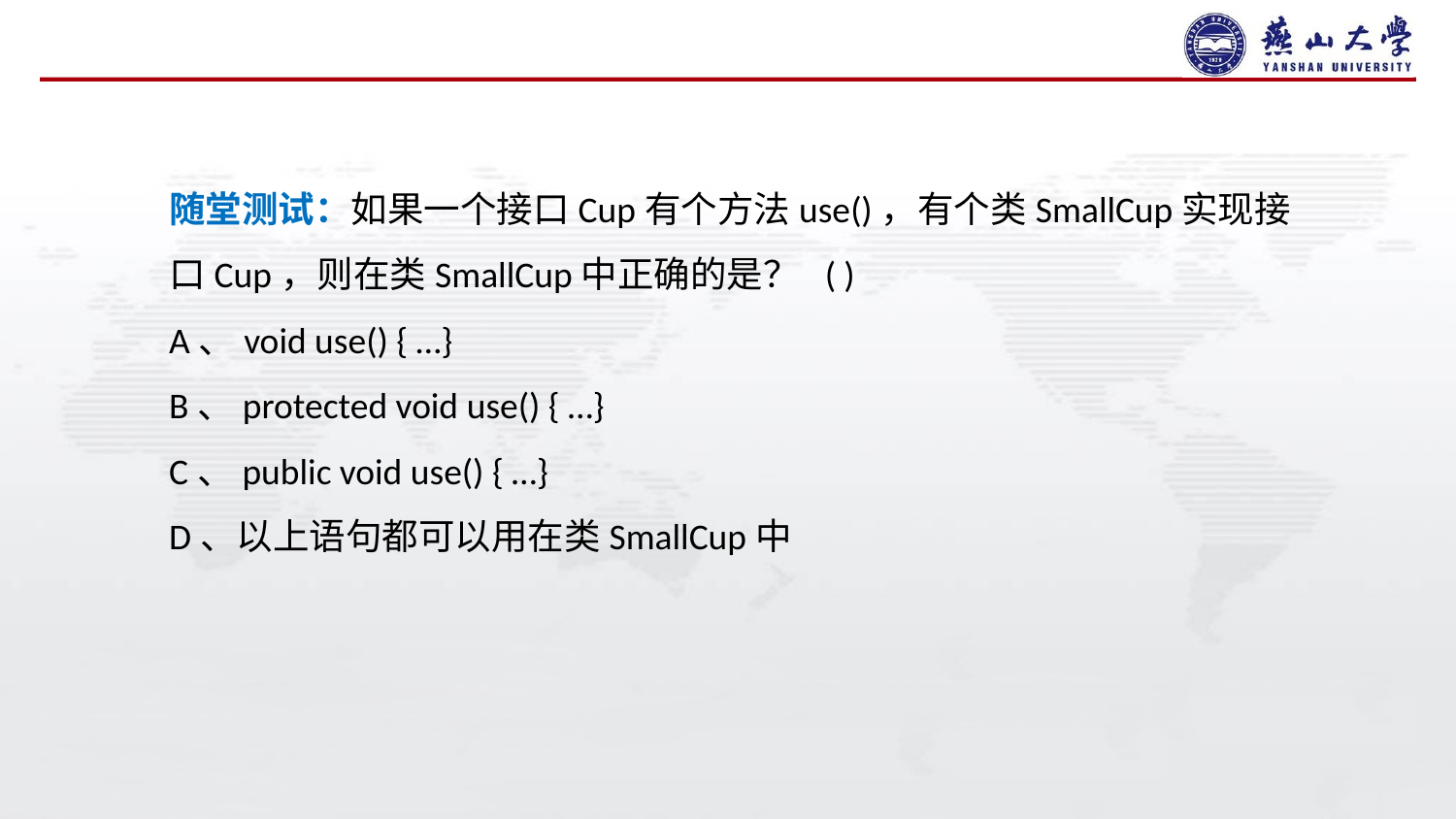

随堂测试：如果一个接口Cup有个方法use()，有个类SmallCup实现接口Cup，则在类SmallCup中正确的是？  ( )
A、void use() { …}
B、protected void use() { …}
C、public void use() { …}
D、以上语句都可以用在类SmallCup中